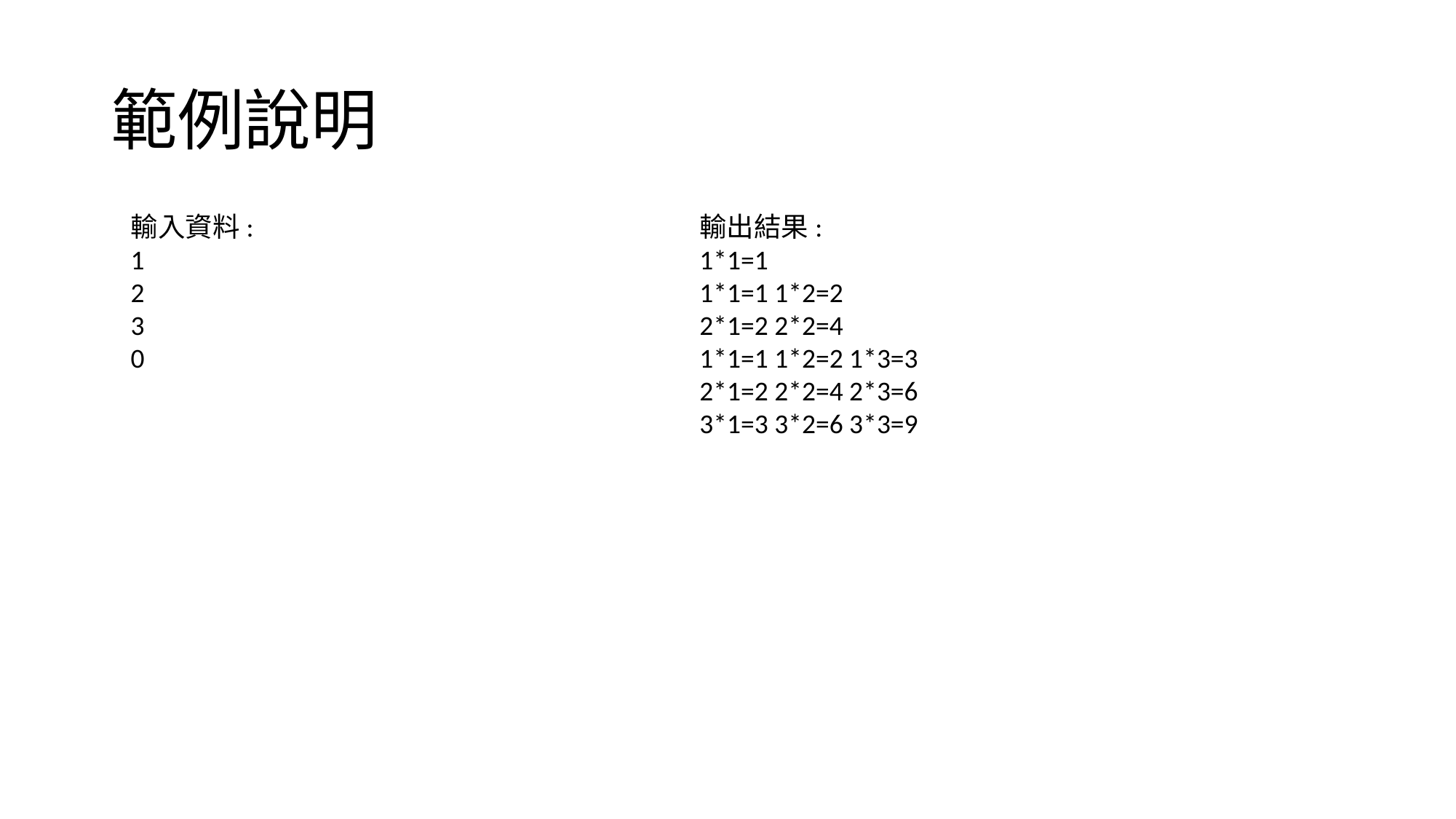

# 範例說明
輸入資料:
1
2
3
0

輸出結果:
1*1=1
1*1=1 1*2=2
2*1=2 2*2=4
1*1=1 1*2=2 1*3=3
2*1=2 2*2=4 2*3=6
3*1=3 3*2=6 3*3=9